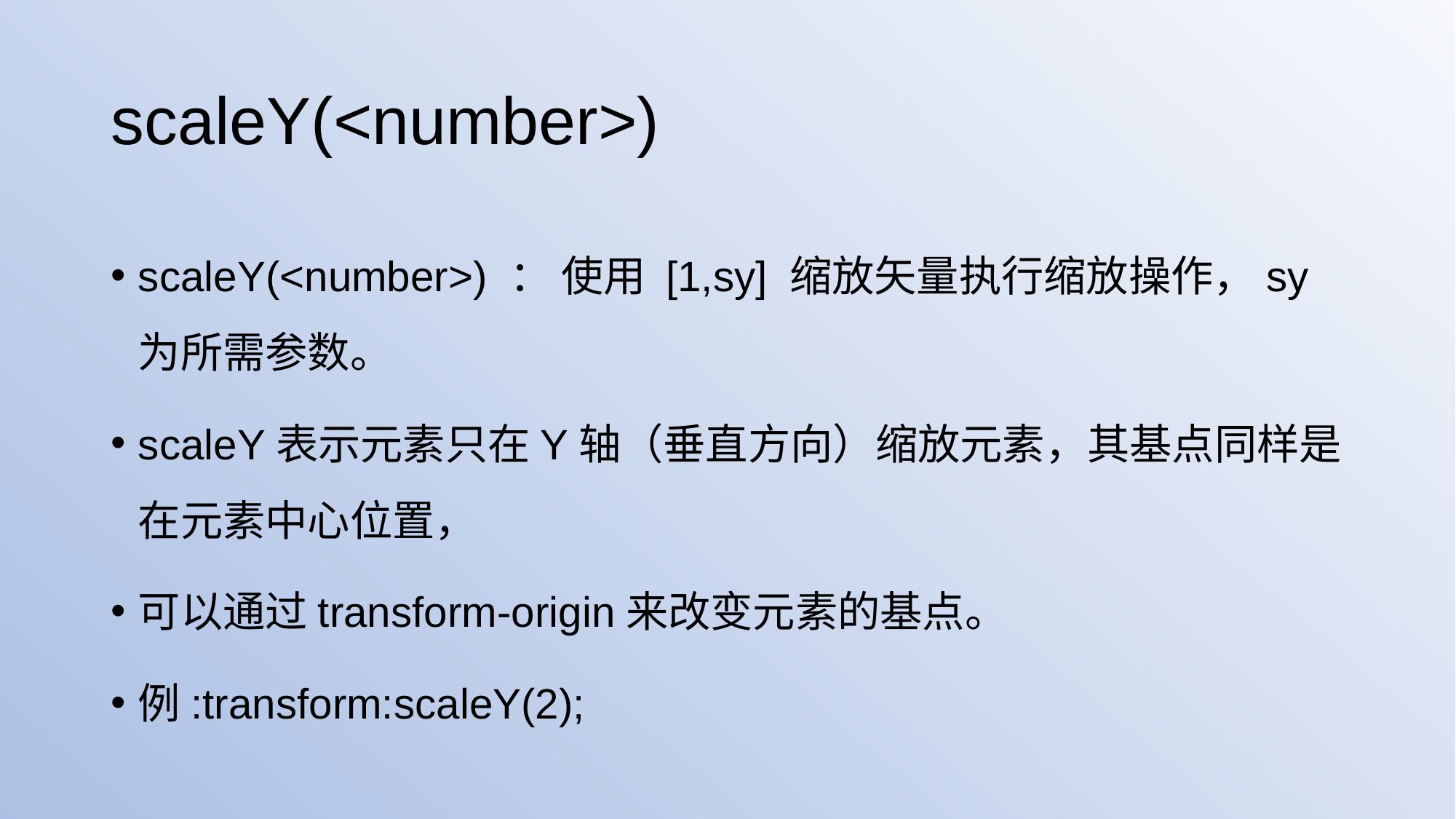

# scaleY(<number>)
scaleY(<number>) ： 使用 [1,sy] 缩放矢量执行缩放操作，sy为所需参数。
scaleY表示元素只在Y轴（垂直方向）缩放元素，其基点同样是在元素中心位置，
可以通过transform-origin来改变元素的基点。
例:transform:scaleY(2);